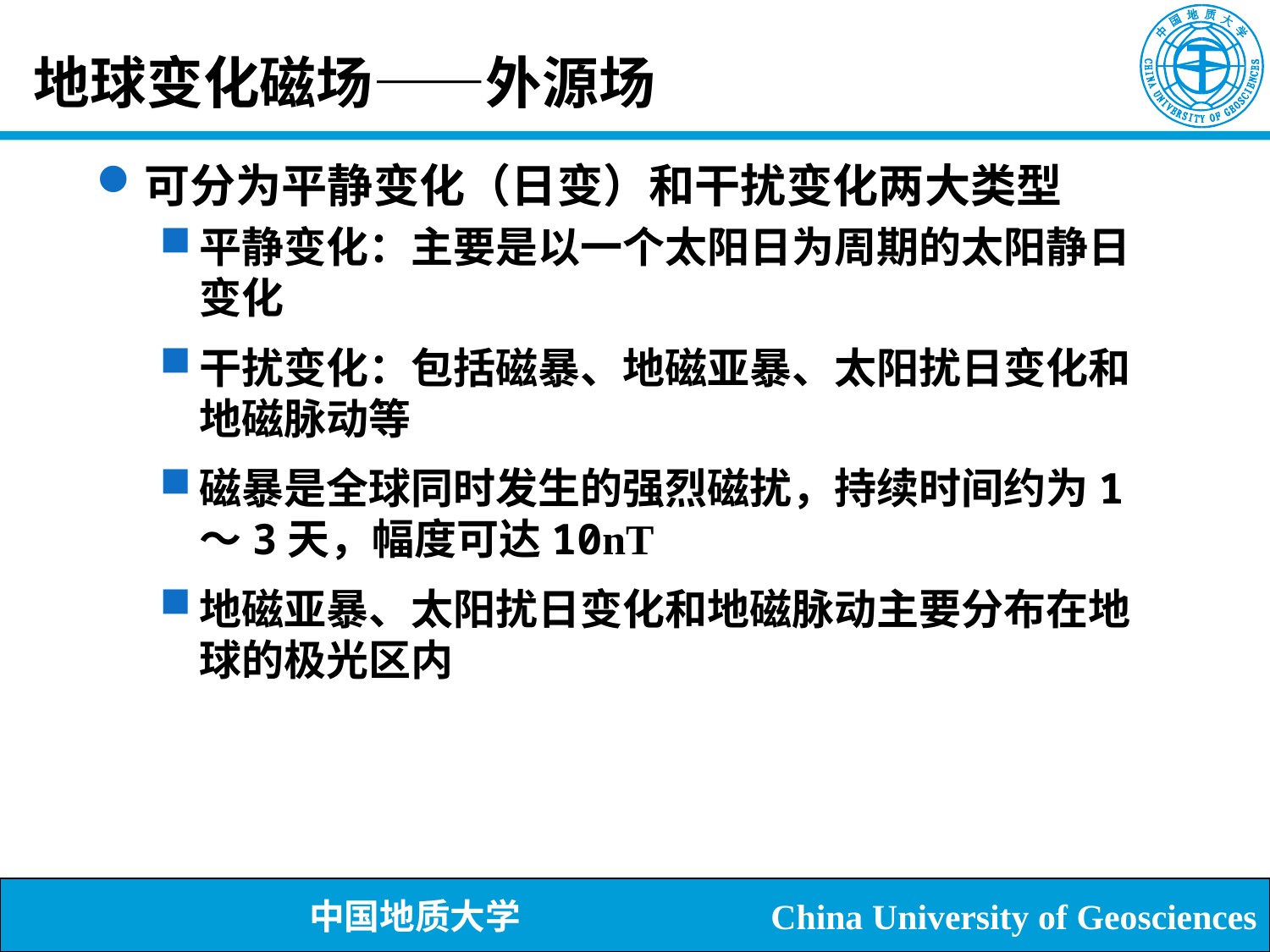

# 地球变化磁场——外源场
可分为平静变化（日变）和干扰变化两大类型
平静变化：主要是以一个太阳日为周期的太阳静日变化
干扰变化：包括磁暴、地磁亚暴、太阳扰日变化和地磁脉动等
磁暴是全球同时发生的强烈磁扰，持续时间约为1～3天，幅度可达10nT
地磁亚暴、太阳扰日变化和地磁脉动主要分布在地球的极光区内